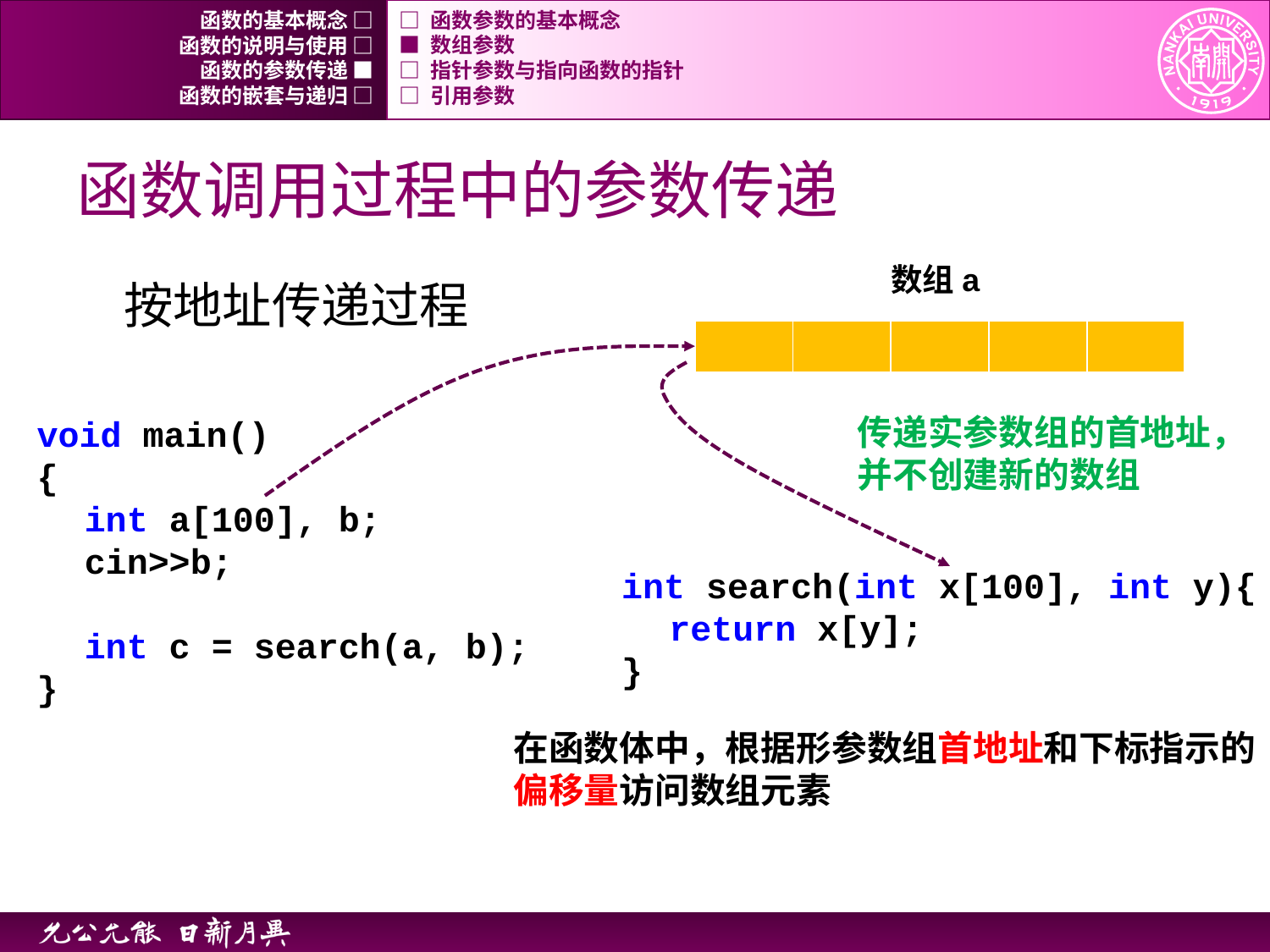

函数的基本概念 □
□ 函数参数的基本概念
函数的说明与使用 □
■ 数组参数
函数的参数传递 ■
□ 指针参数与指向函数的指针
函数的嵌套与递归 □
□ 引用参数
# 函数调用过程中的参数传递
数组a
按地址传递过程
|  |  |  |  |  |
| --- | --- | --- | --- | --- |

传递实参数组的首地址，并不创建新的数组
void main()
{
	int a[100], b;
	cin>>b;

	int c = search(a, b);
}

int search(int x[100], int y){
	return x[y];
}

在函数体中，根据形参数组首地址和下标指示的偏移量访问数组元素